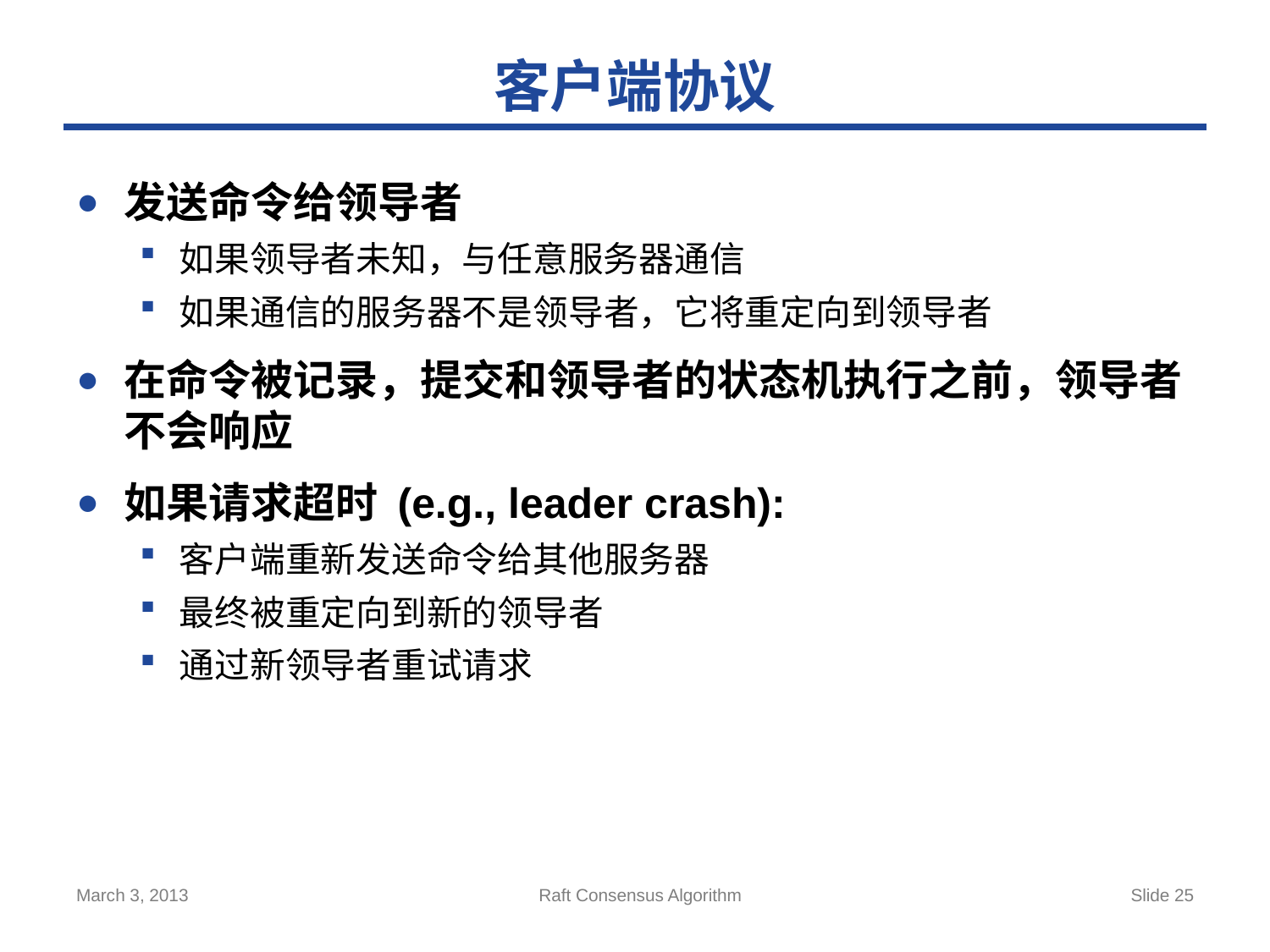

# 客户端协议
发送命令给领导者
如果领导者未知，与任意服务器通信
如果通信的服务器不是领导者，它将重定向到领导者
在命令被记录，提交和领导者的状态机执行之前，领导者不会响应
如果请求超时 (e.g., leader crash):
客户端重新发送命令给其他服务器
最终被重定向到新的领导者
通过新领导者重试请求
March 3, 2013
Raft Consensus Algorithm
Slide 25